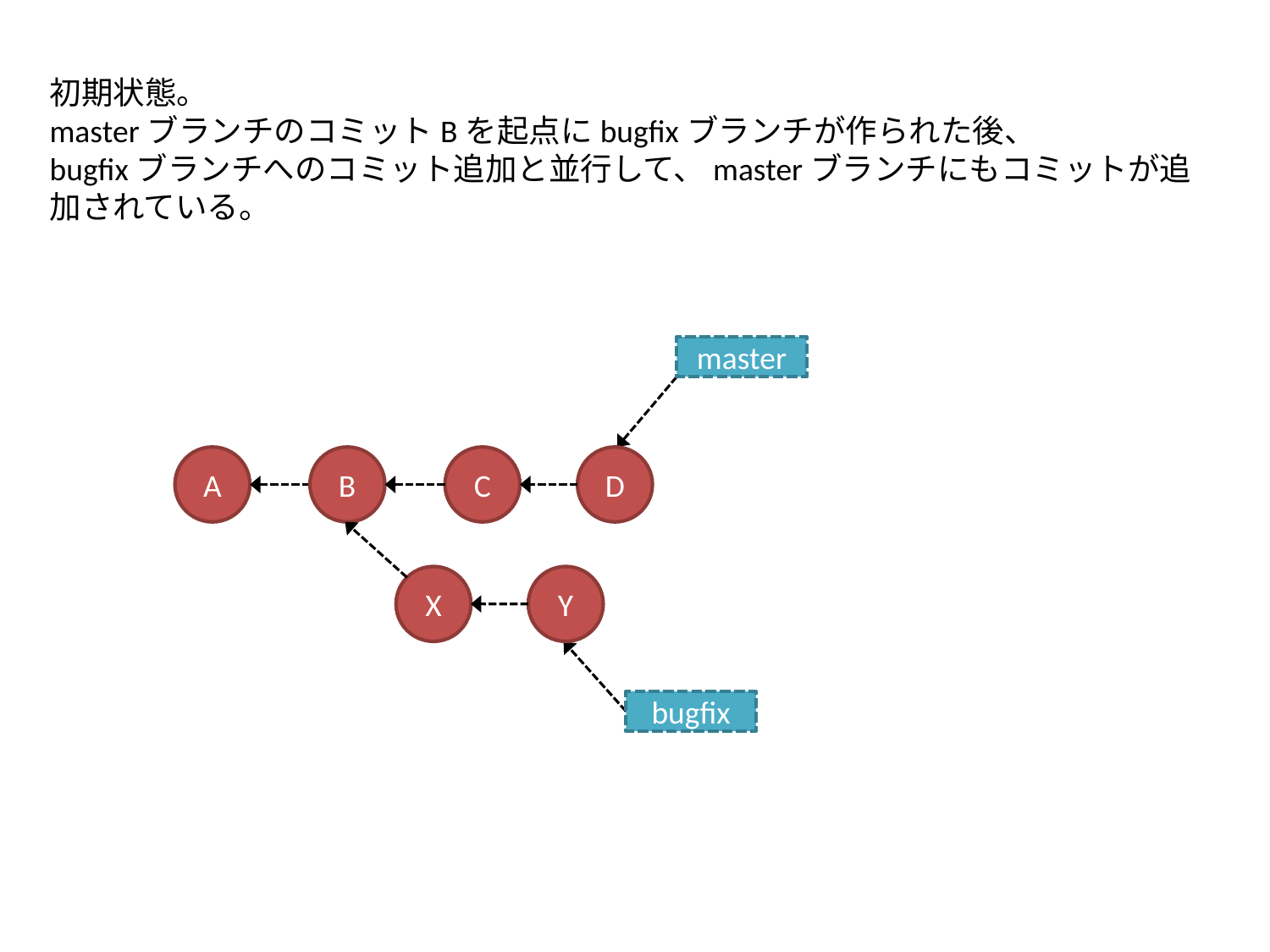

初期状態。
masterブランチのコミットBを起点にbugfixブランチが作られた後、
bugfixブランチへのコミット追加と並行して、masterブランチにもコミットが追加されている。
master
A
B
C
D
X
Y
bugfix